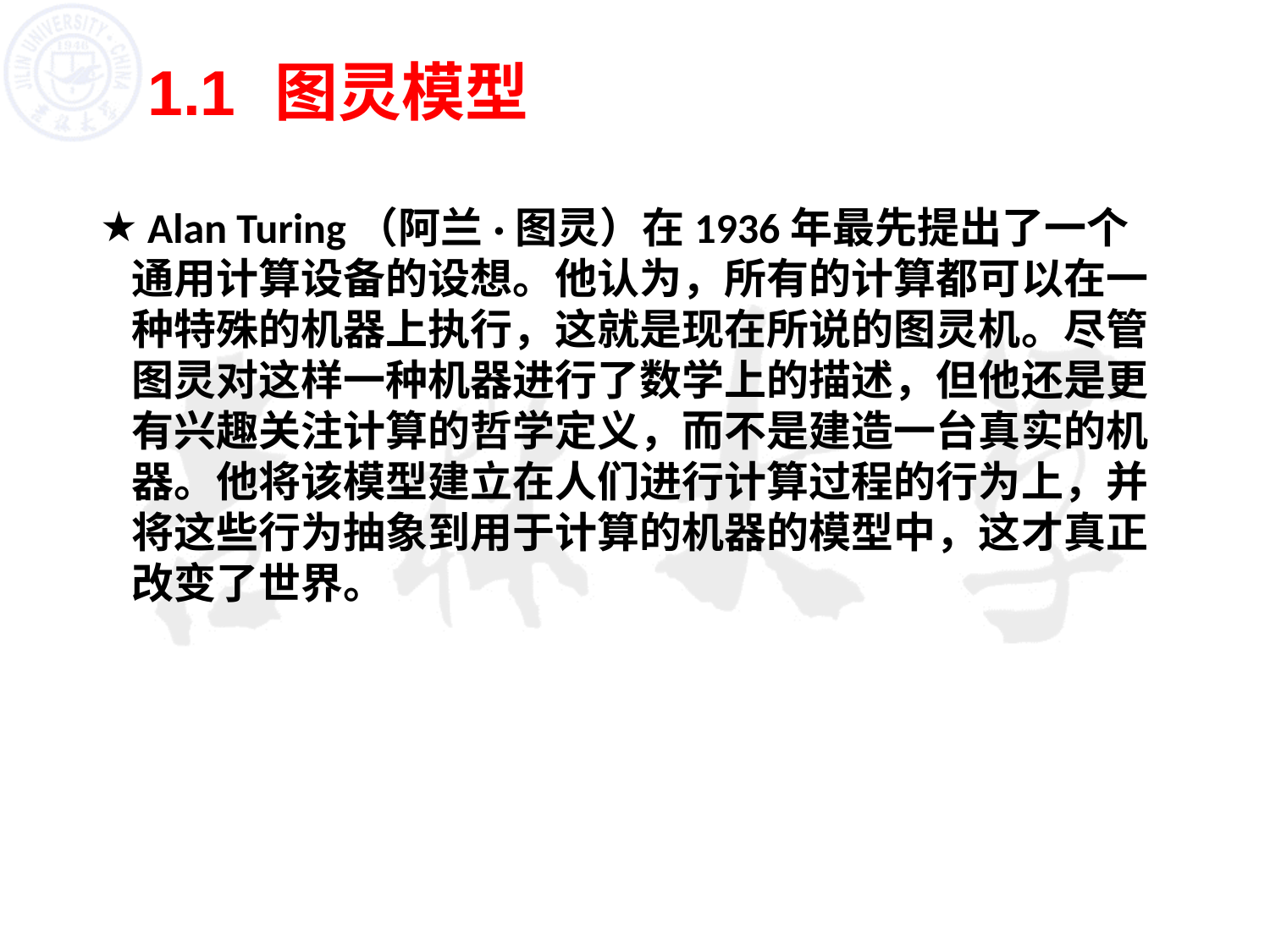

# 1.1	图灵模型
 Alan Turing（阿兰·图灵）在1936年最先提出了一个通用计算设备的设想。他认为，所有的计算都可以在一种特殊的机器上执行，这就是现在所说的图灵机。尽管图灵对这样一种机器进行了数学上的描述，但他还是更有兴趣关注计算的哲学定义，而不是建造一台真实的机器。他将该模型建立在人们进行计算过程的行为上，并将这些行为抽象到用于计算的机器的模型中，这才真正改变了世界。